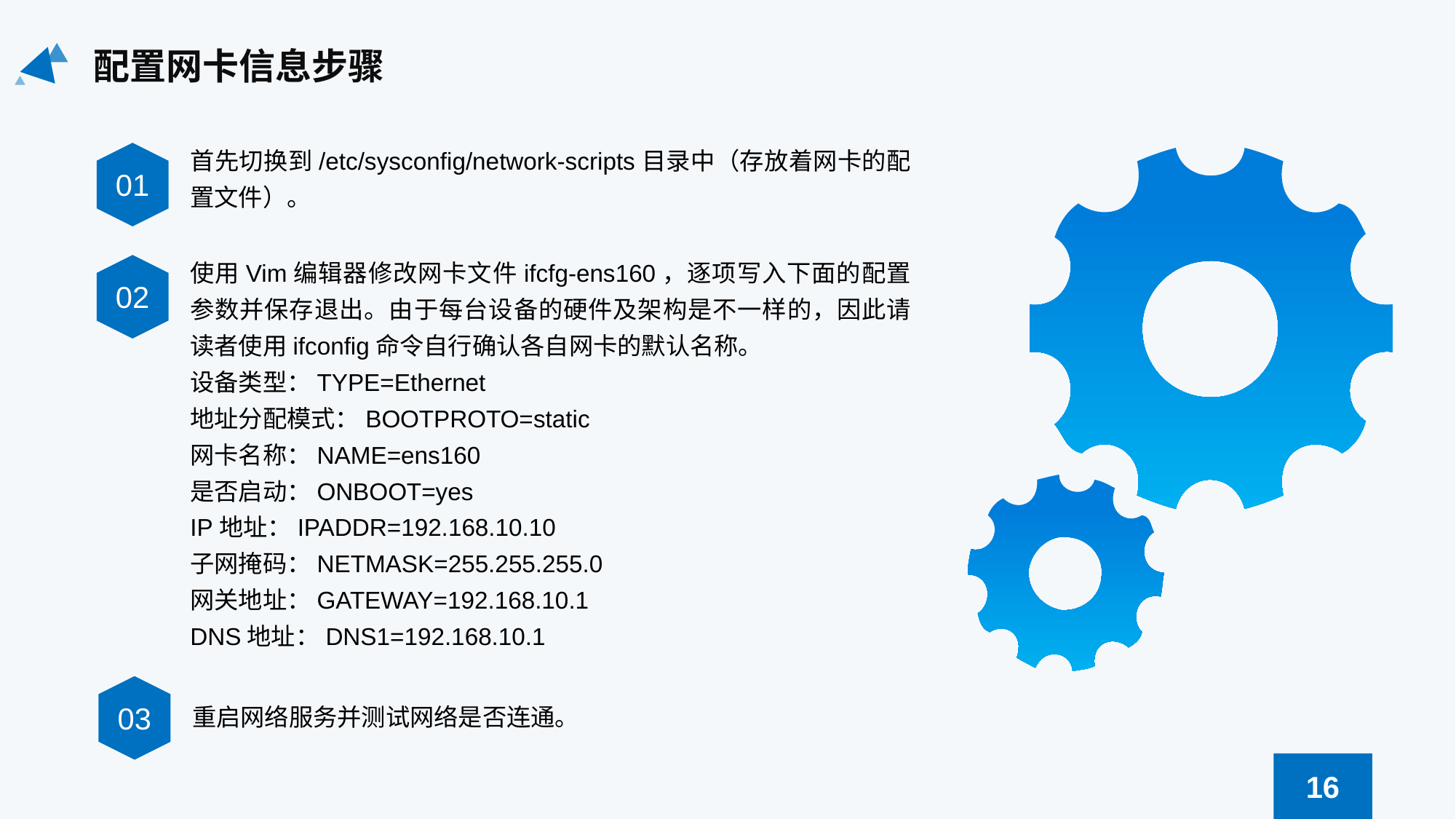

配置网卡信息步骤

首先切换到/etc/sysconfig/network-scripts目录中（存放着网卡的配置文件）。

01

使用Vim编辑器修改网卡文件ifcfg-ens160，逐项写入下面的配置参数并保存退出。由于每台设备的硬件及架构是不一样的，因此请读者使用ifconfig命令自行确认各自网卡的默认名称。
设备类型：TYPE=Ethernet
地址分配模式：BOOTPROTO=static
网卡名称：NAME=ens160
是否启动：ONBOOT=yes
IP地址：IPADDR=192.168.10.10
子网掩码：NETMASK=255.255.255.0
网关地址：GATEWAY=192.168.10.1
DNS地址：DNS1=192.168.10.1

02

03
重启网络服务并测试网络是否连通。

16